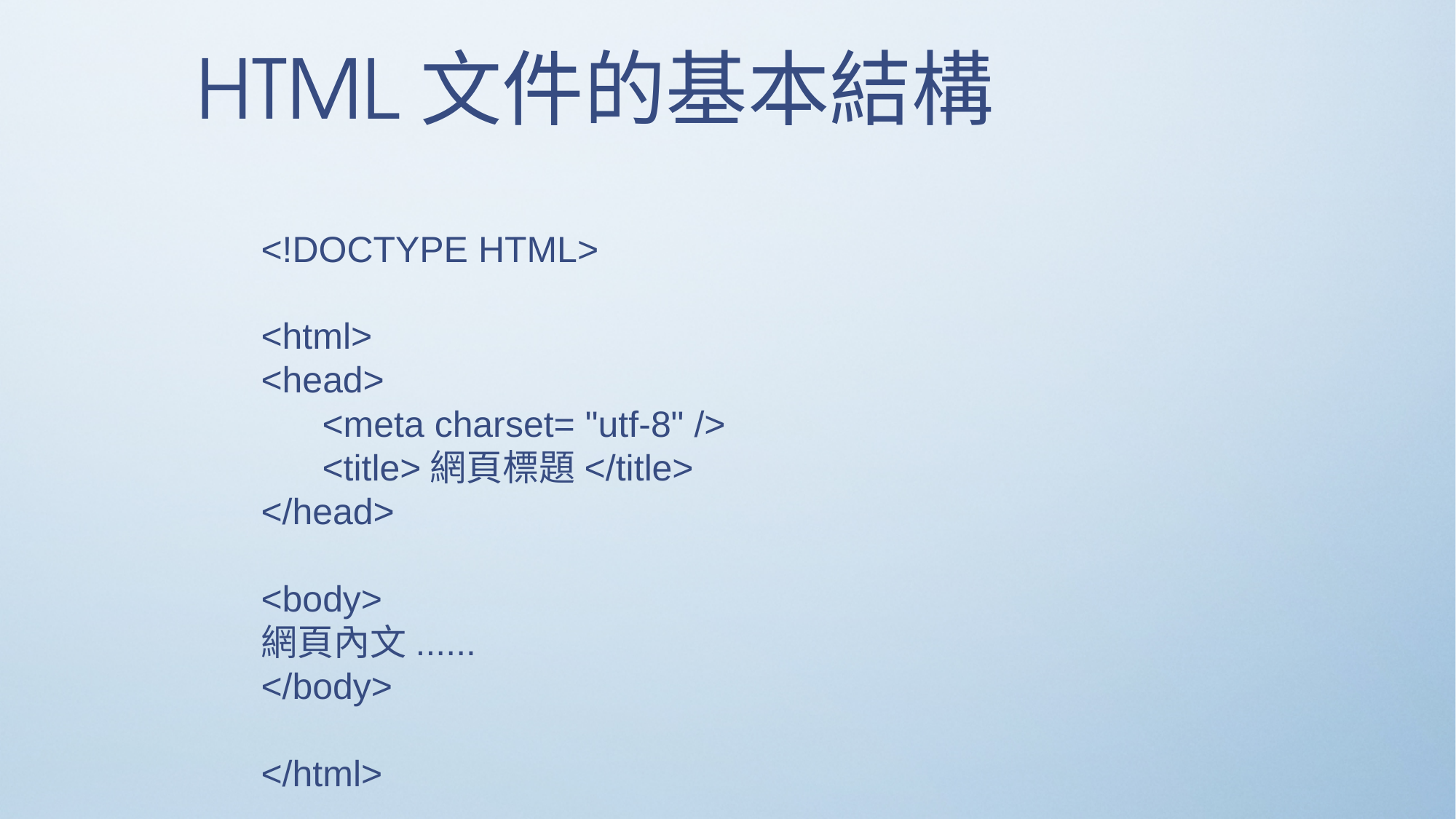

HTML文件的基本結構
<!DOCTYPE HTML>

<html>
<head>
      <meta charset= "utf-8" />
      <title>網頁標題</title>
</head>

<body>
網頁內文......
</body>

</html>